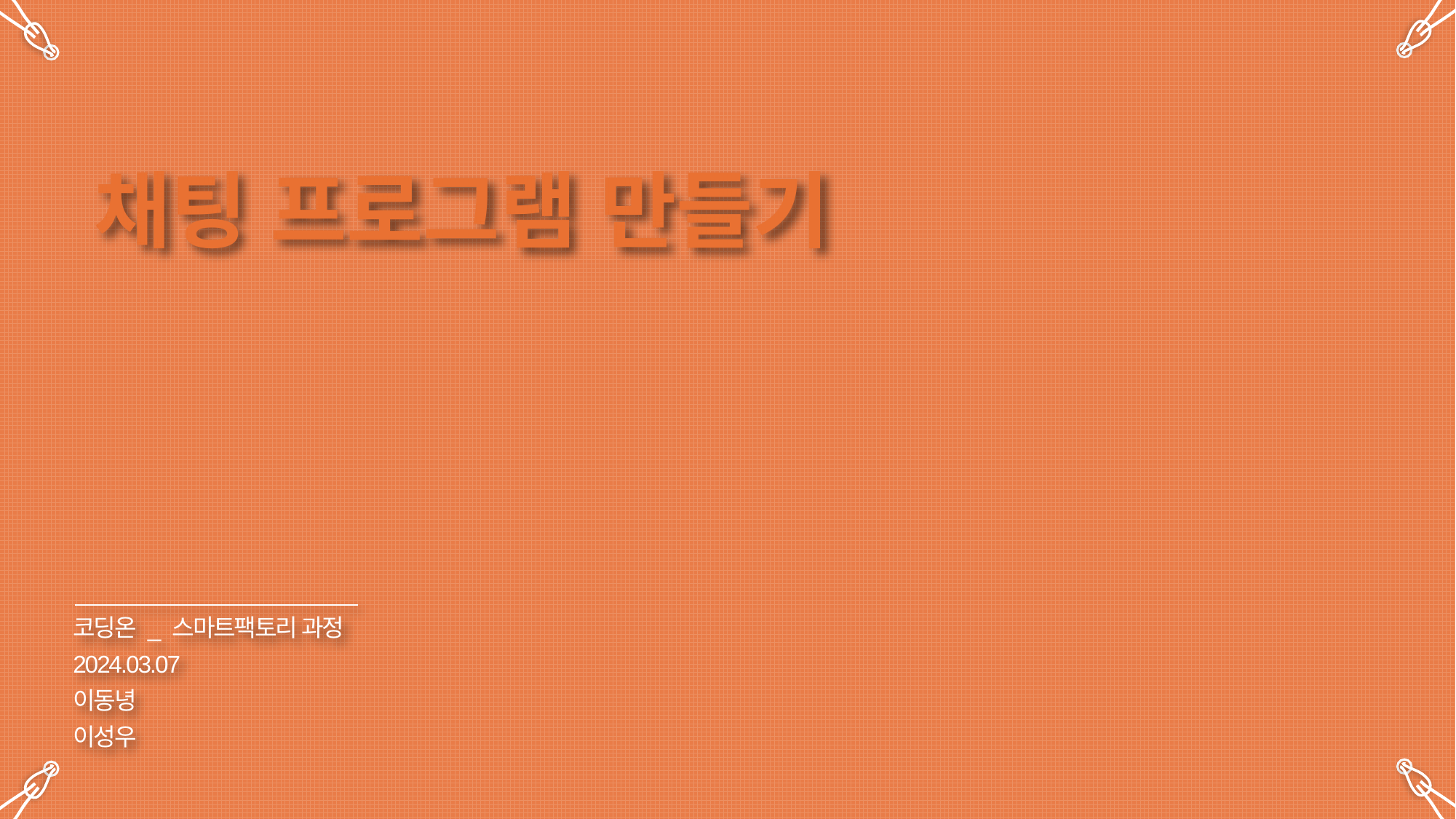

채팅 프로그램 만들기
코딩온 _ 스마트팩토리 과정
2024.03.07
이동녕
이성우